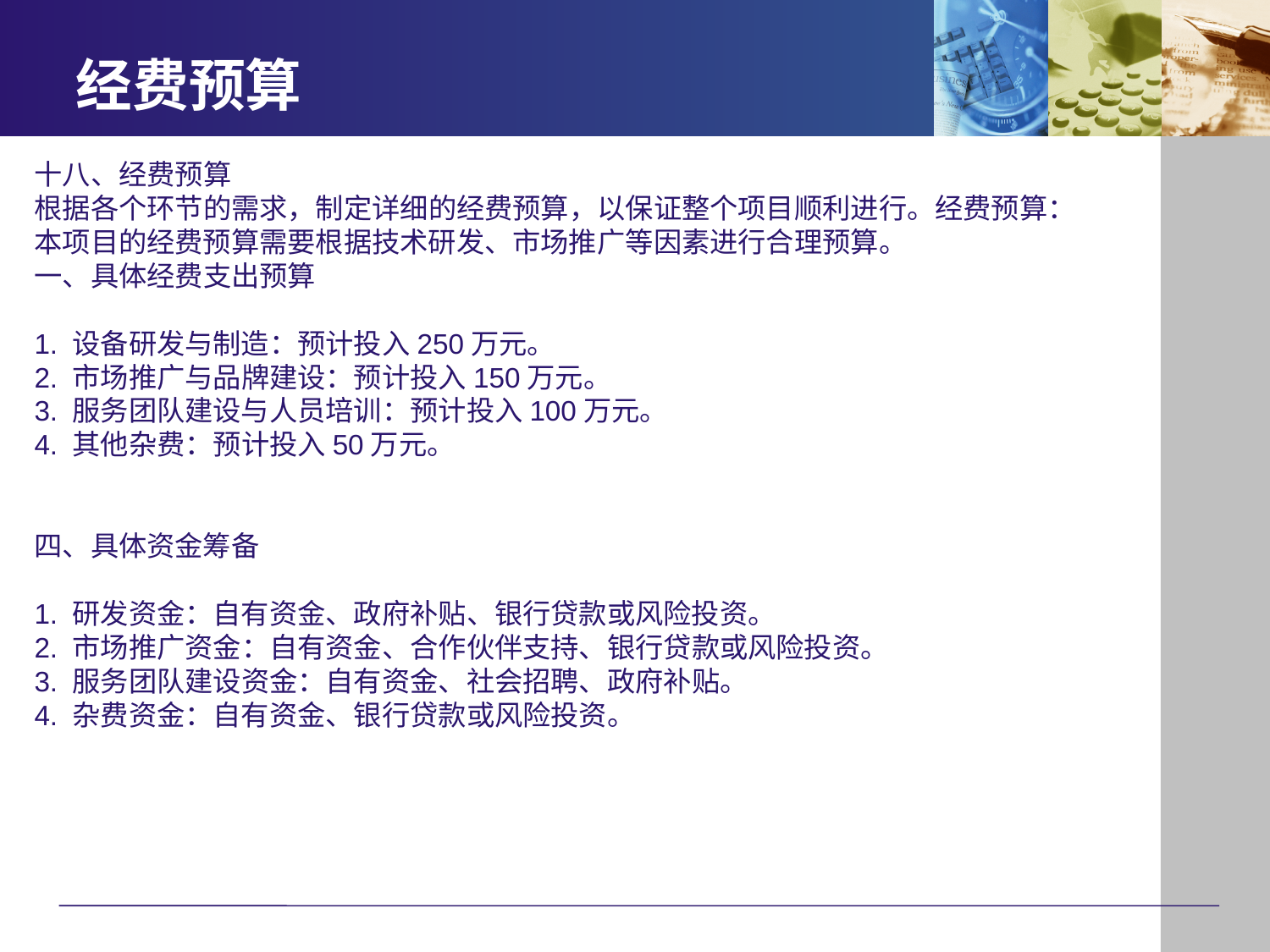

# 经费预算
十八、经费预算
根据各个环节的需求，制定详细的经费预算，以保证整个项目顺利进行。经费预算：
本项目的经费预算需要根据技术研发、市场推广等因素进行合理预算。
一、具体经费支出预算

1. 设备研发与制造：预计投入250万元。
2. 市场推广与品牌建设：预计投入150万元。
3. 服务团队建设与人员培训：预计投入100万元。
4. 其他杂费：预计投入50万元。

四、具体资金筹备

1. 研发资金：自有资金、政府补贴、银行贷款或风险投资。
2. 市场推广资金：自有资金、合作伙伴支持、银行贷款或风险投资。
3. 服务团队建设资金：自有资金、社会招聘、政府补贴。
4. 杂费资金：自有资金、银行贷款或风险投资。